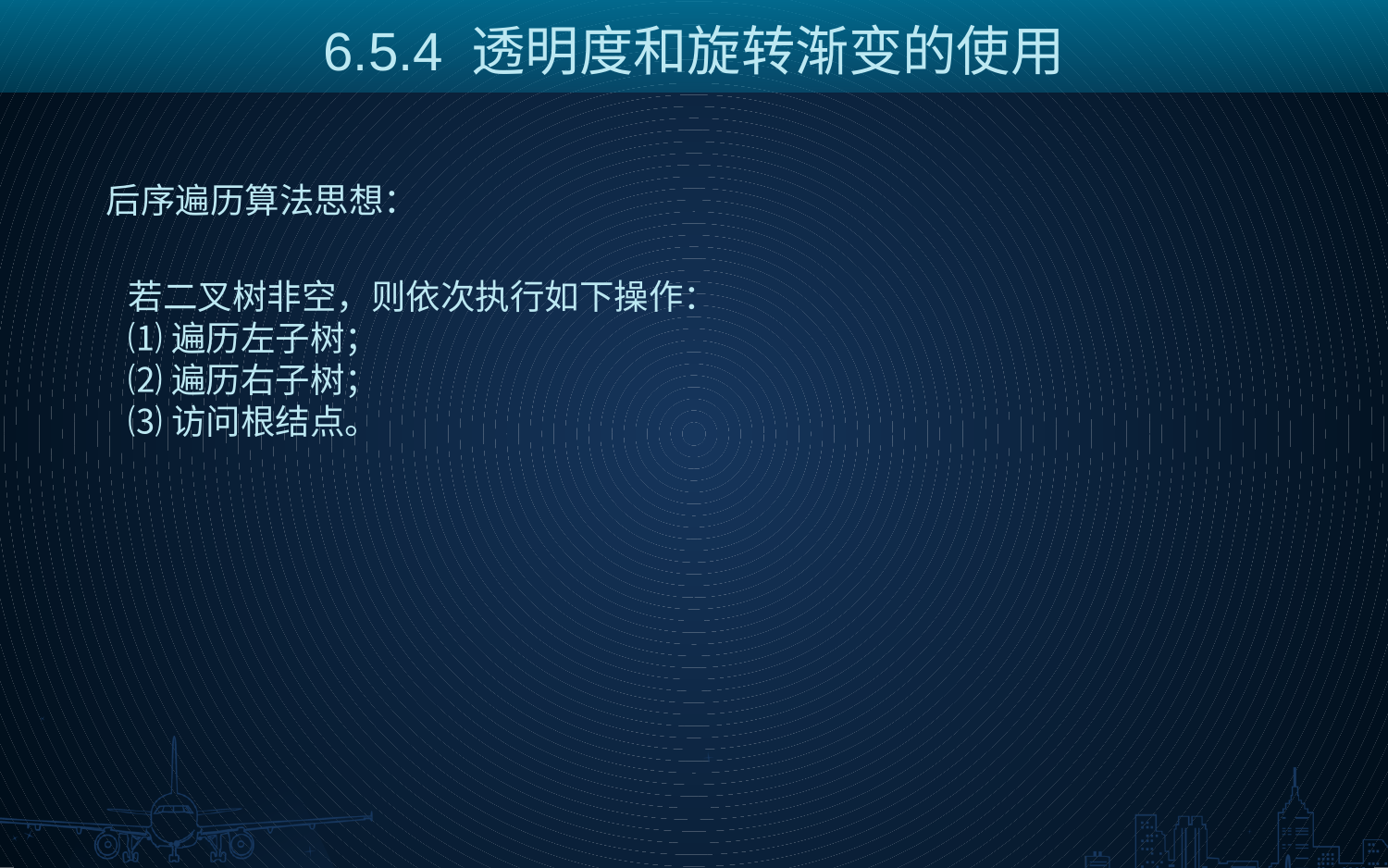

6.5.4 透明度和旋转渐变的使用
后序遍历算法思想：
若二叉树非空，则依次执行如下操作：
⑴遍历左子树；
⑵遍历右子树；
⑶访问根结点。